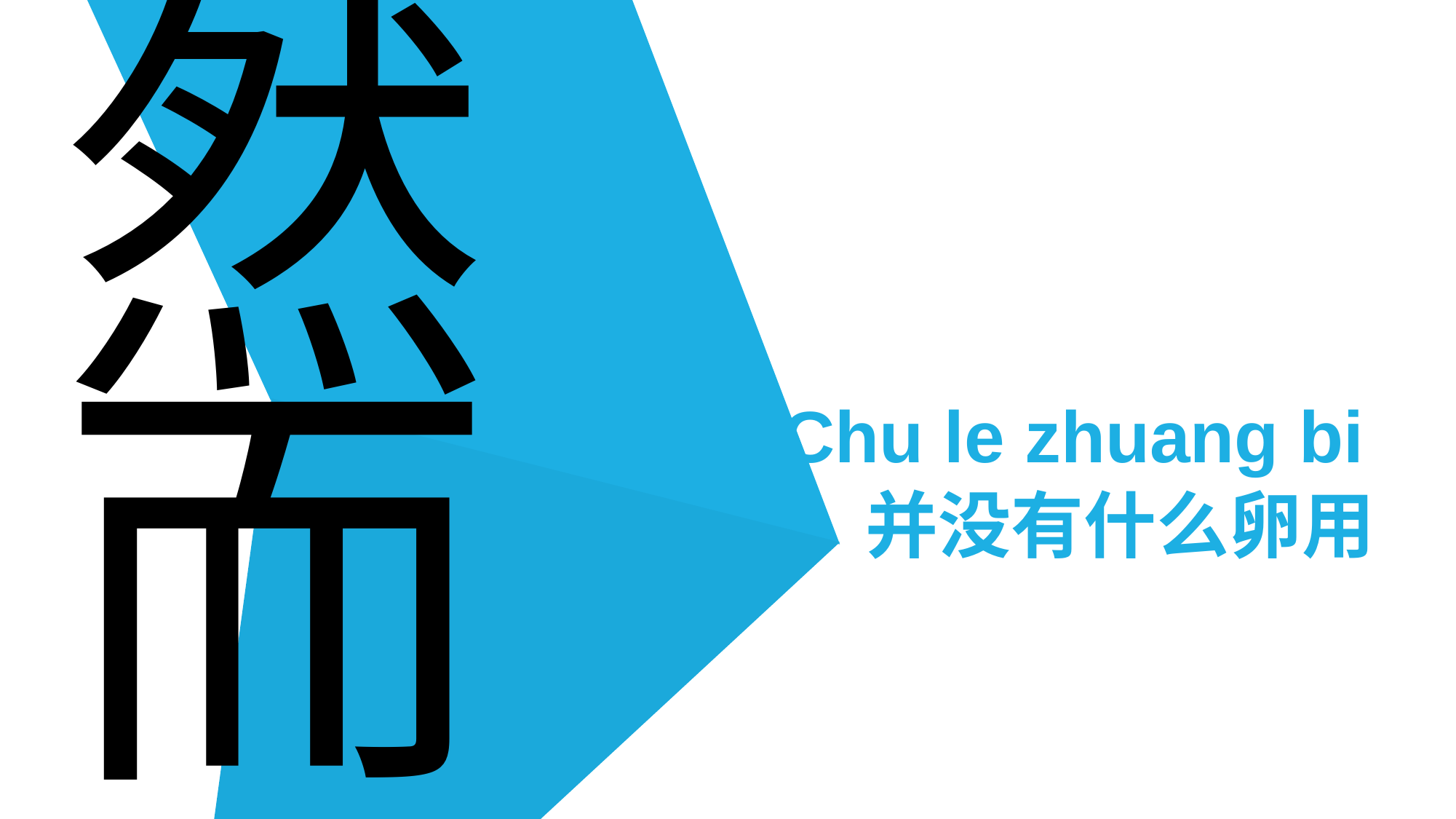

然
而
Chu le zhuang bi
并没有什么卵用